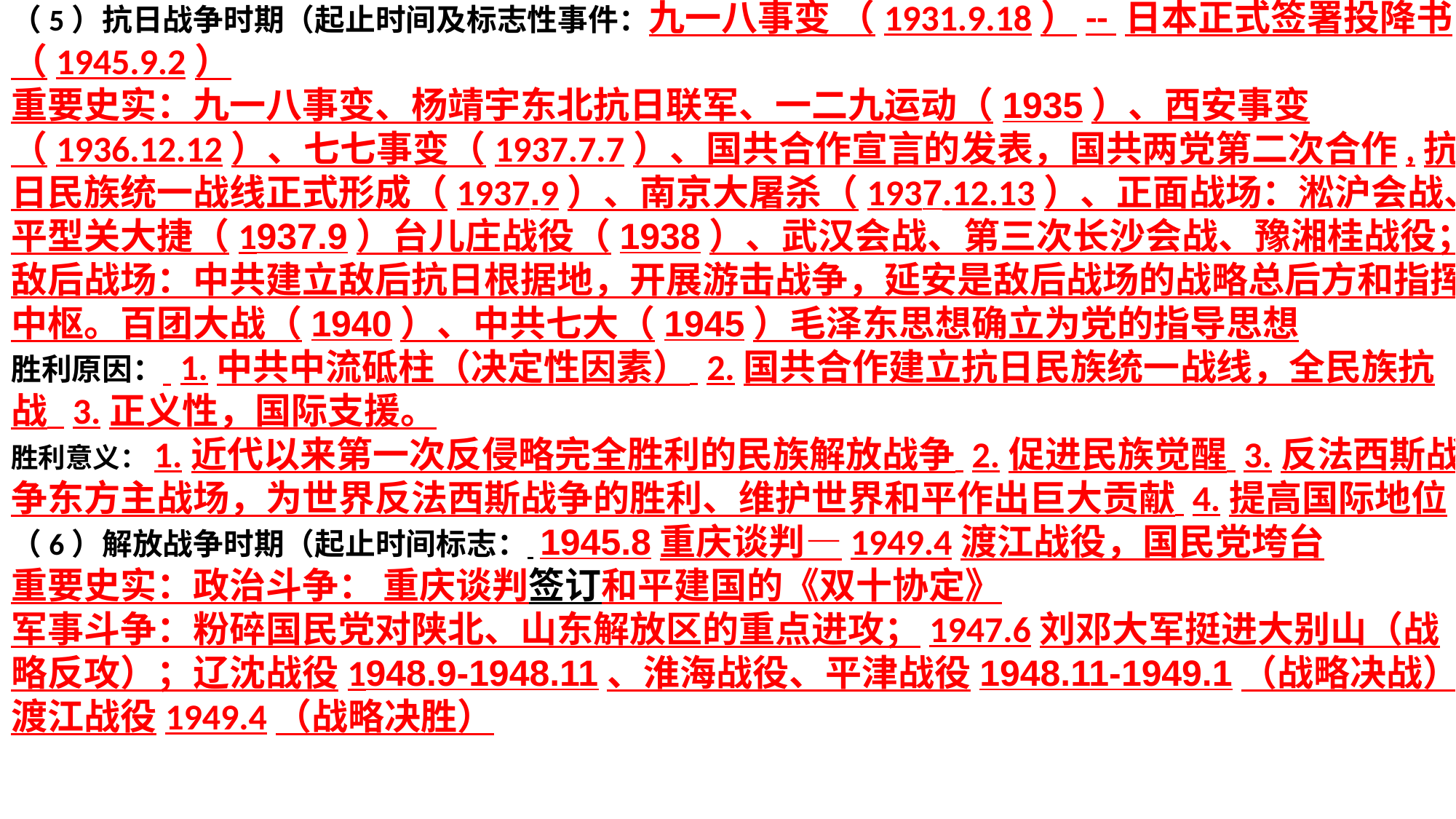

（5）抗日战争时期（起止时间及标志性事件：九一八事变 （1931.9.18）-- 日本正式签署投降书（1945.9.2）
重要史实：九一八事变、杨靖宇东北抗日联军、一二九运动（1935）、西安事变（1936.12.12）、七七事变（1937.7.7）、国共合作宣言的发表，国共两党第二次合作,抗日民族统一战线正式形成（1937.9）、南京大屠杀（1937.12.13）、正面战场：淞沪会战、平型关大捷（1937.9）台儿庄战役（1938）、武汉会战、第三次长沙会战、豫湘桂战役；敌后战场：中共建立敌后抗日根据地，开展游击战争，延安是敌后战场的战略总后方和指挥中枢。百团大战（1940）、中共七大（1945）毛泽东思想确立为党的指导思想
胜利原因： 1.中共中流砥柱（决定性因素） 2.国共合作建立抗日民族统一战线，全民族抗战  3.正义性，国际支援。
胜利意义：1.近代以来第一次反侵略完全胜利的民族解放战争 2.促进民族觉醒 3.反法西斯战争东方主战场，为世界反法西斯战争的胜利、维护世界和平作出巨大贡献 4.提高国际地位
（6）解放战争时期（起止时间标志： 1945.8重庆谈判—1949.4渡江战役，国民党垮台
重要史实：政治斗争： 重庆谈判签订和平建国的《双十协定》
军事斗争：粉碎国民党对陕北、山东解放区的重点进攻；1947.6刘邓大军挺进大别山（战略反攻）；辽沈战役1948.9-1948.11、淮海战役、平津战役1948.11-1949.1（战略决战）渡江战役1949.4（战略决胜）